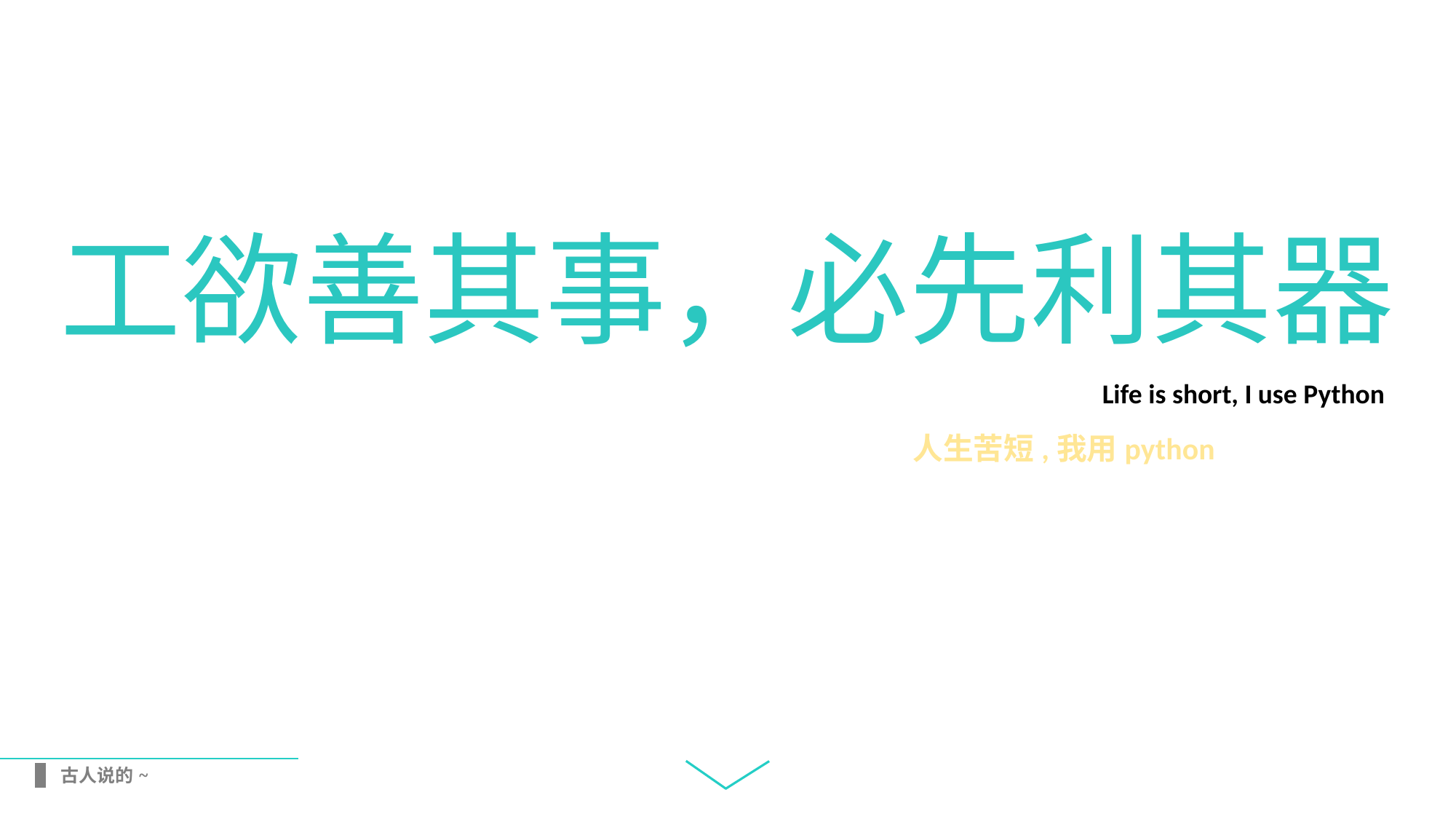

工欲善其事，必先利其器
Life is short, I use Python

人生苦短,我用python
1 古人说的~